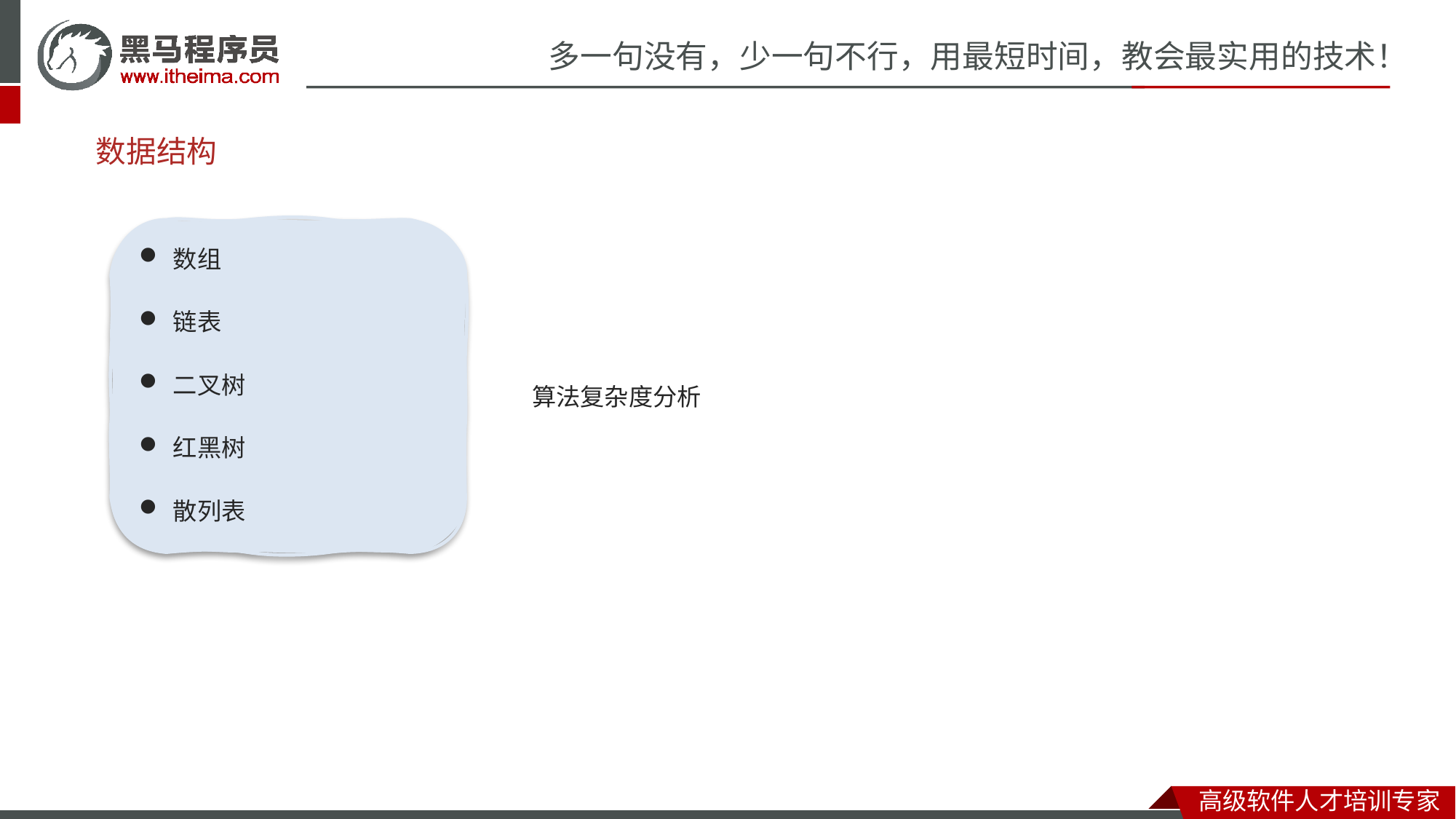

# 数据结构
数组
链表
二叉树
红黑树
散列表

算法复杂度分析